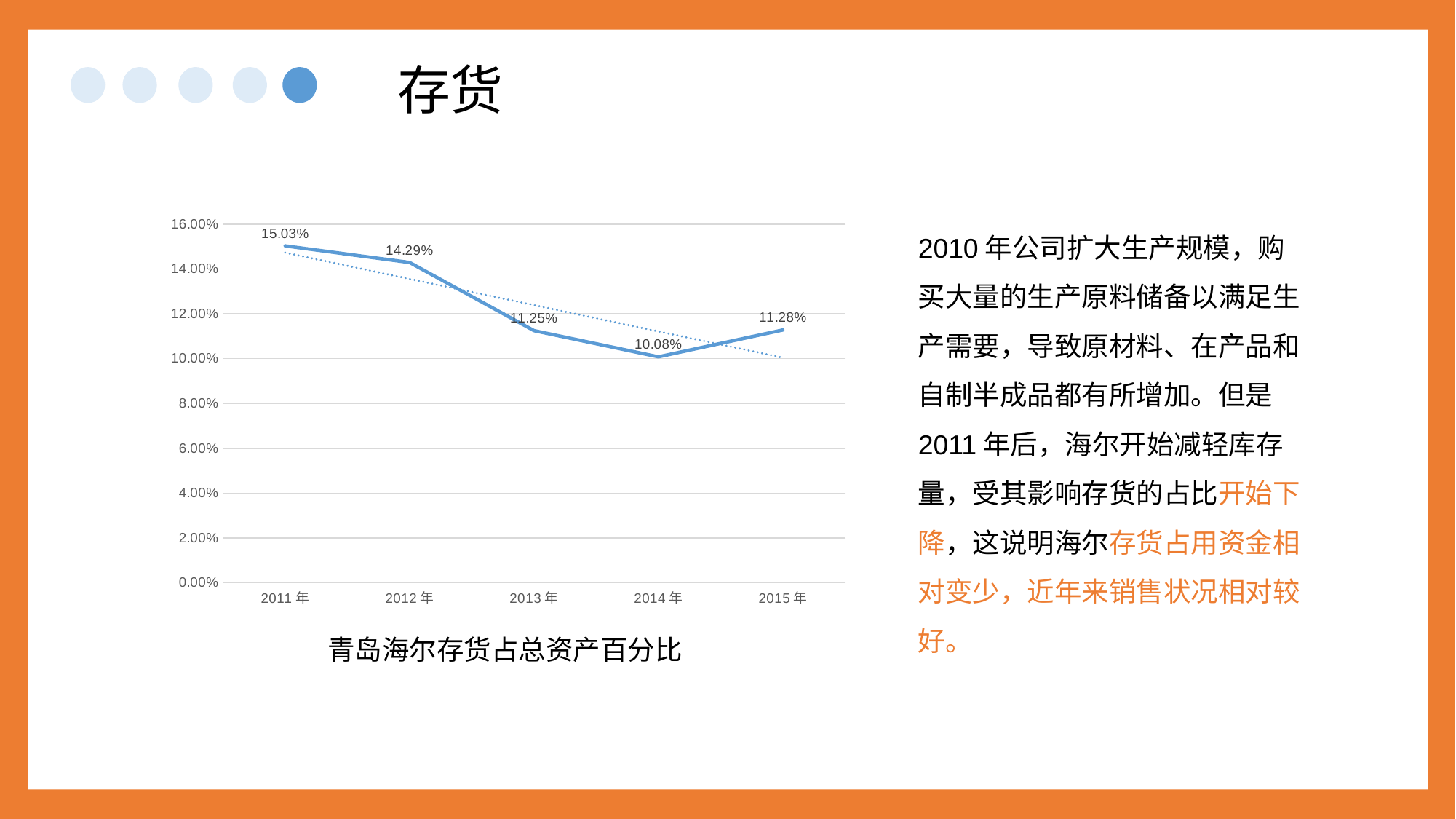

存货

### Chart

| Category |  |
|---|---|
| 2011年 | 0.1503 |
| 2012年 | 0.1429 |
| 2013年 | 0.1125 |
| 2014年 | 0.1008 |
| 2015年 | 0.1128 |
2010年公司扩大生产规模，购买大量的生产原料储备以满足生产需要，导致原材料、在产品和自制半成品都有所增加。但是2011年后，海尔开始减轻库存量，受其影响存货的占比开始下降，这说明海尔存货占用资金相对变少，近年来销售状况相对较好。

青岛海尔存货占总资产百分比